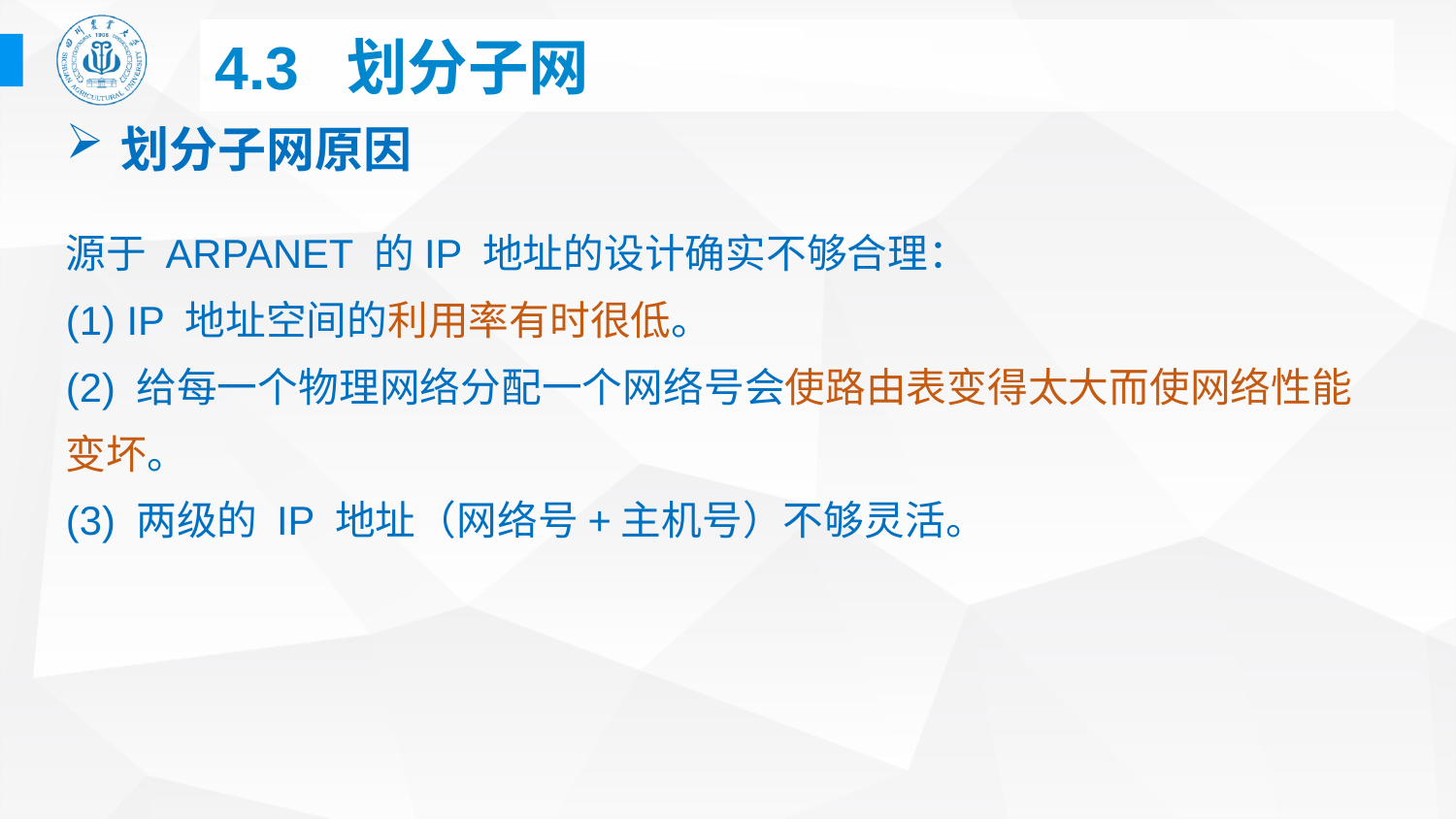

# 4.3  划分子网
划分子网原因
源于 ARPANET 的IP 地址的设计确实不够合理：
(1) IP 地址空间的利用率有时很低。
(2) 给每一个物理网络分配一个网络号会使路由表变得太大而使网络性能变坏。
(3) 两级的 IP 地址（网络号+主机号）不够灵活。